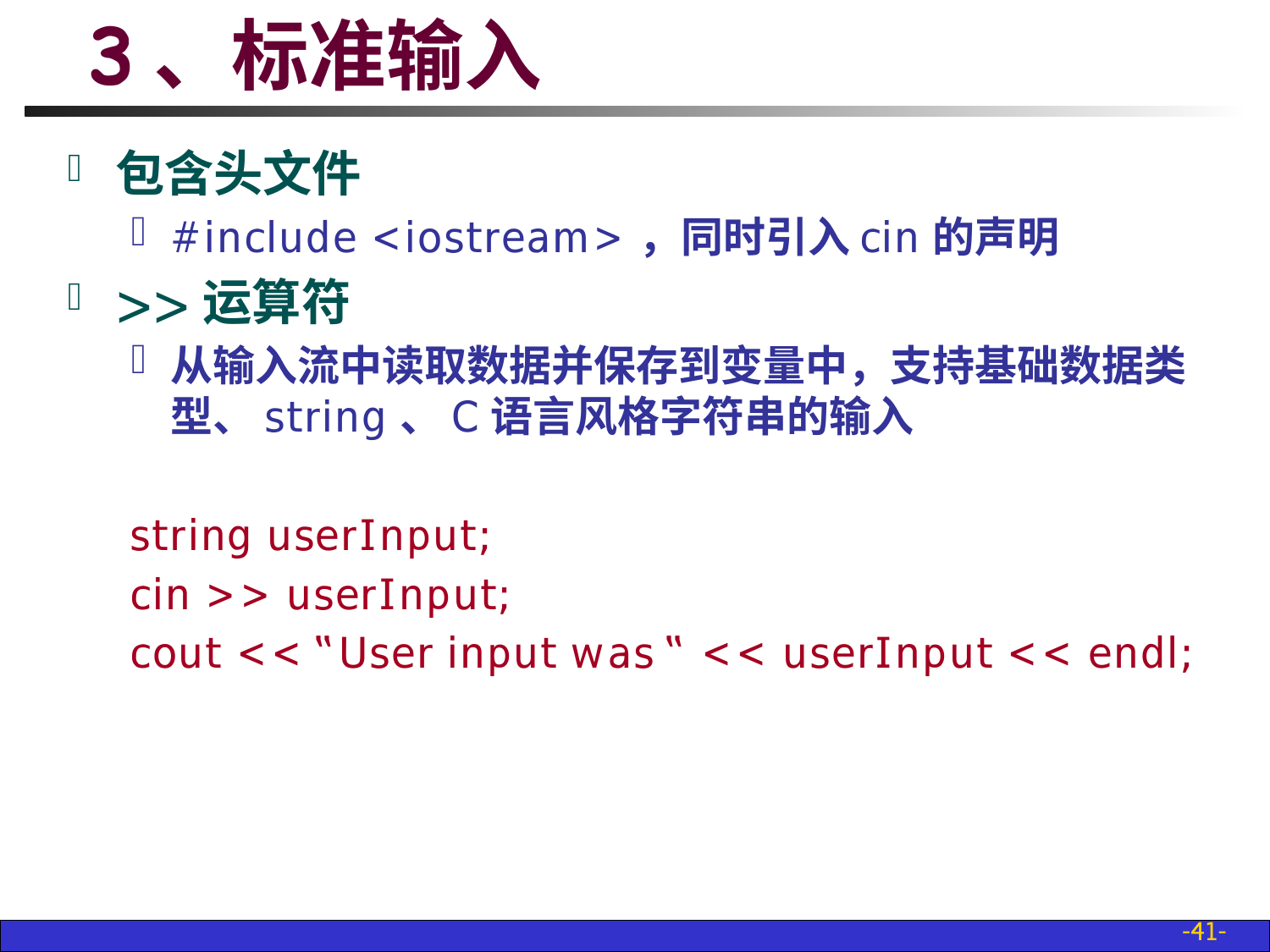

# 3、标准输入
包含头文件
#include <iostream>，同时引入cin的声明
>>运算符
从输入流中读取数据并保存到变量中，支持基础数据类型、string、C语言风格字符串的输入

string userInput;
cin >> userInput;
cout << “User input was “ << userInput << endl;
-41-